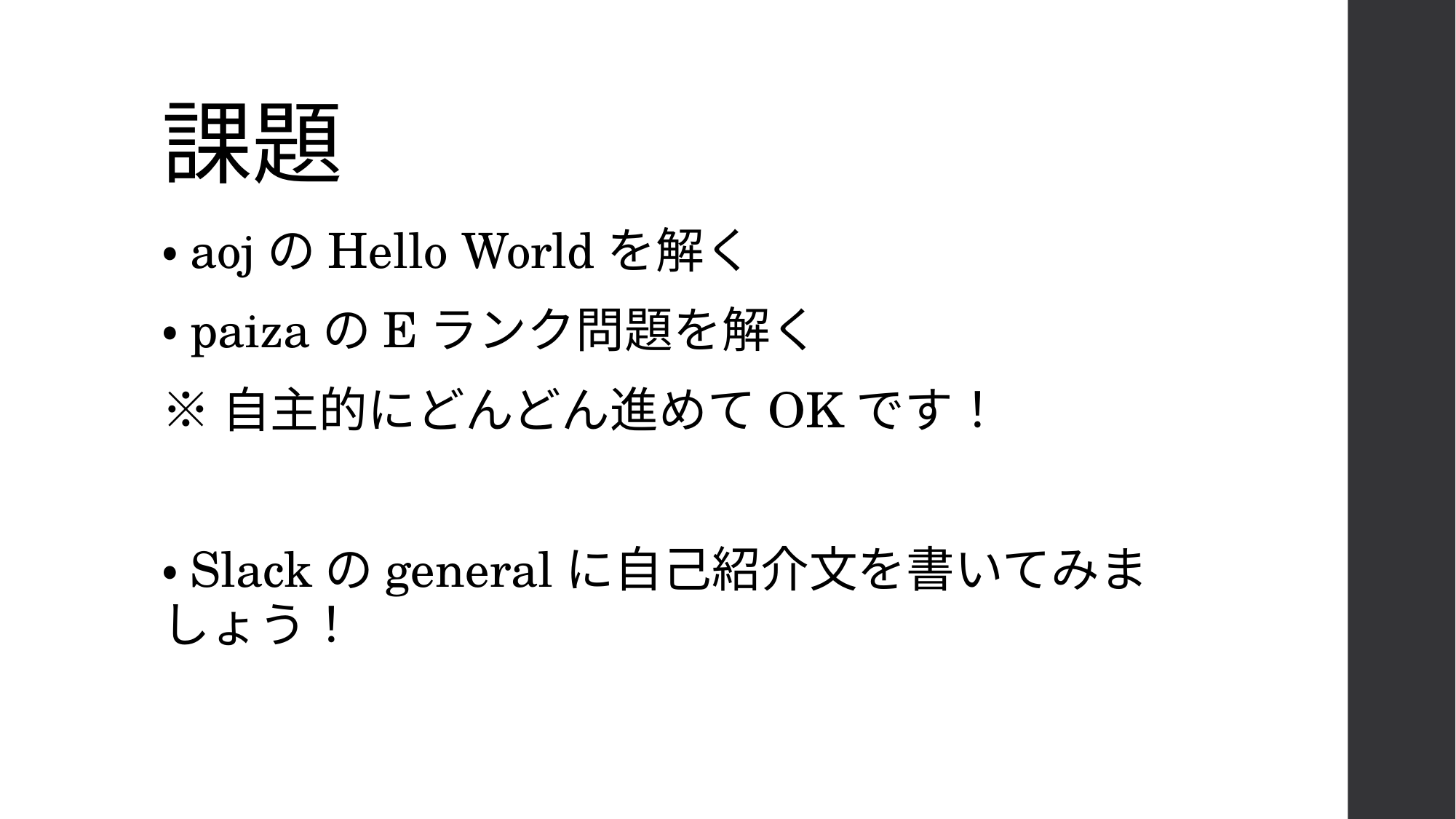

# 課題
・aojのHello Worldを解く
・paizaのEランク問題を解く
※自主的にどんどん進めてOKです！

・Slackのgeneralに自己紹介文を書いてみましょう！